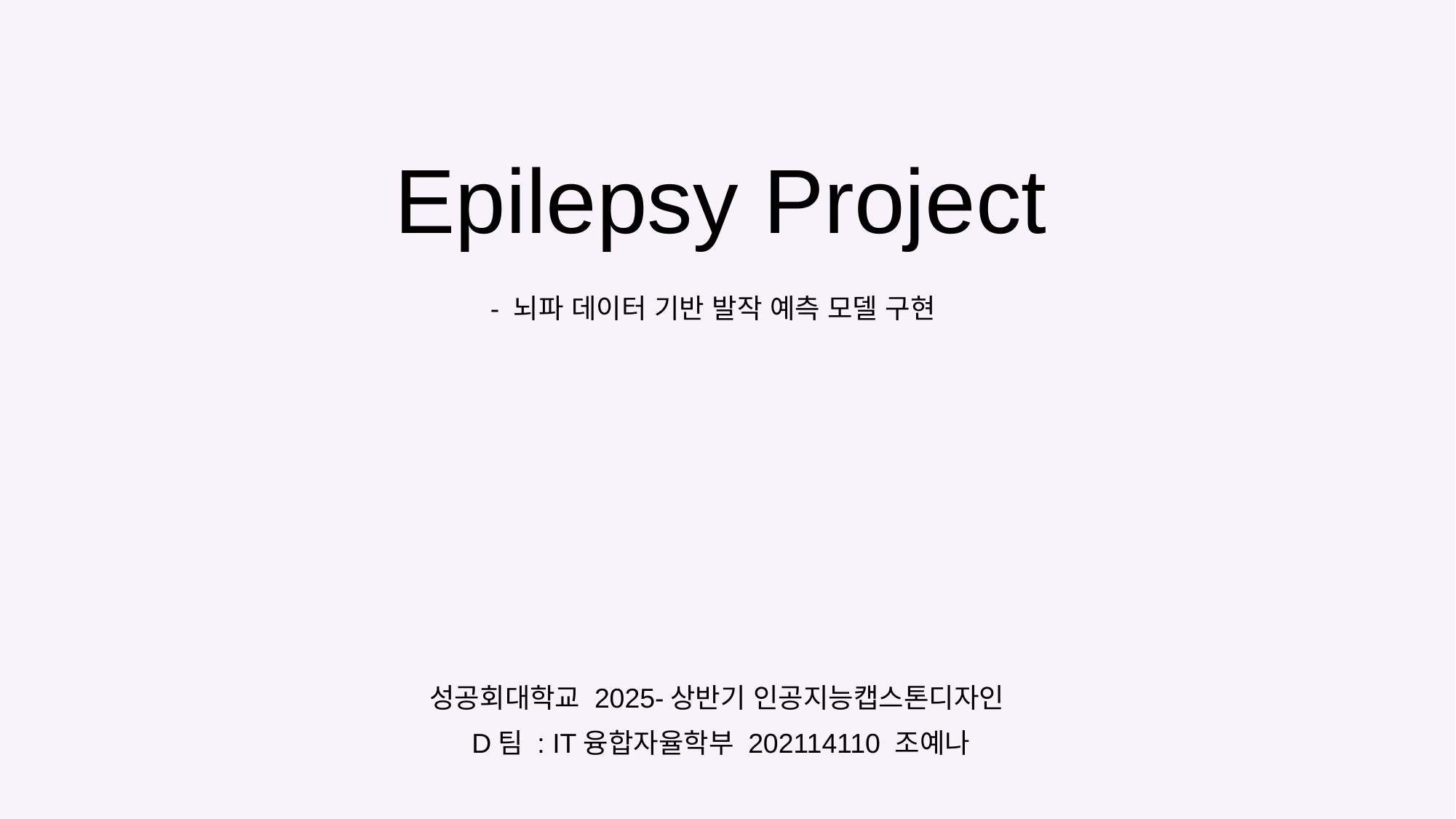

# Epilepsy Project
- 뇌파 데이터 기반 발작 예측 모델 구현
성공회대학교 2025-상반기 인공지능캡스톤디자인
D팀 : IT융합자율학부 202114110 조예나